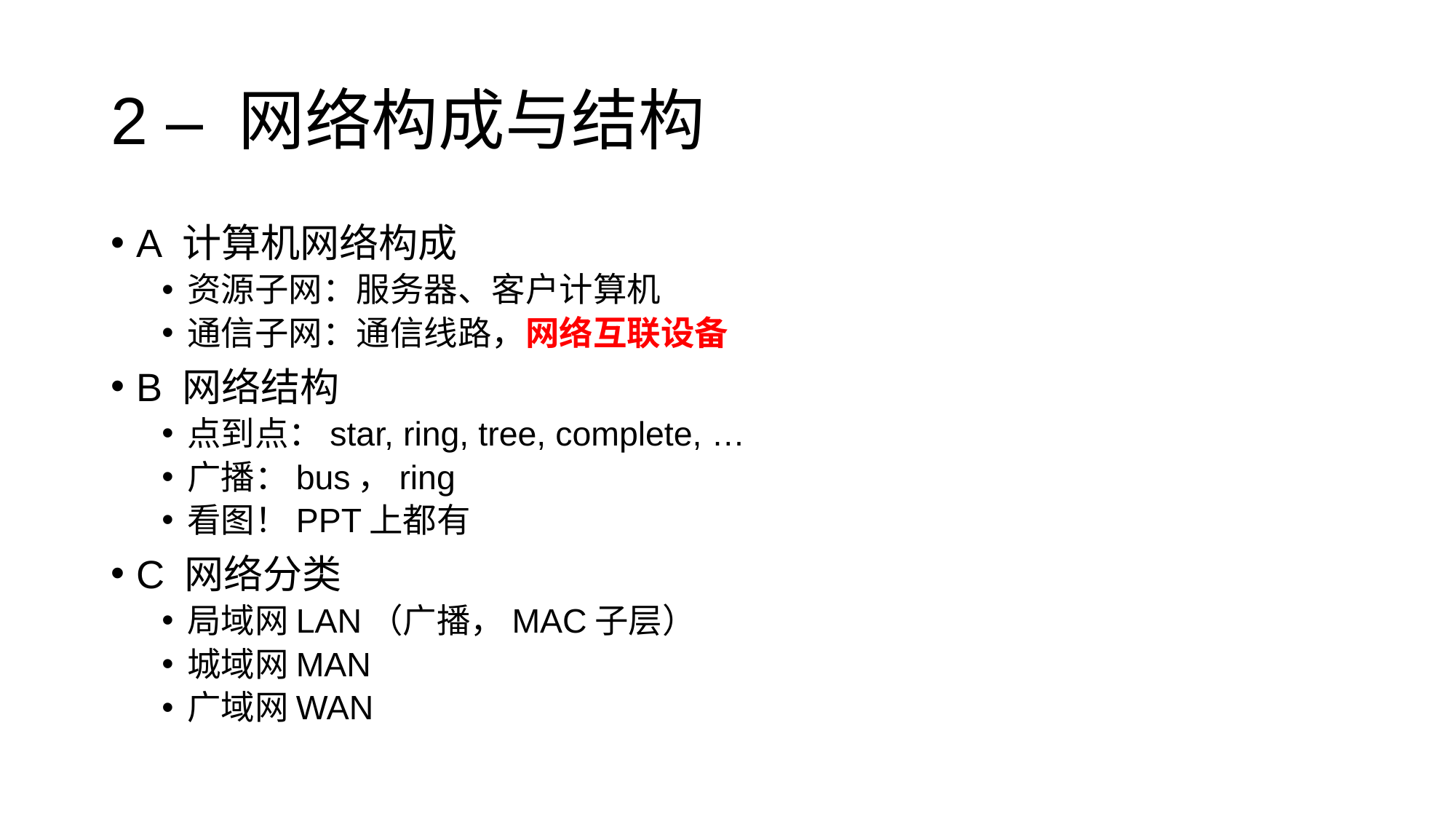

# 2 – 网络构成与结构
A 计算机网络构成
资源子网：服务器、客户计算机
通信子网：通信线路，网络互联设备
B 网络结构
点到点：star, ring, tree, complete, …
广播：bus，ring
看图！PPT上都有
C 网络分类
局域网LAN（广播，MAC子层）
城域网MAN
广域网WAN